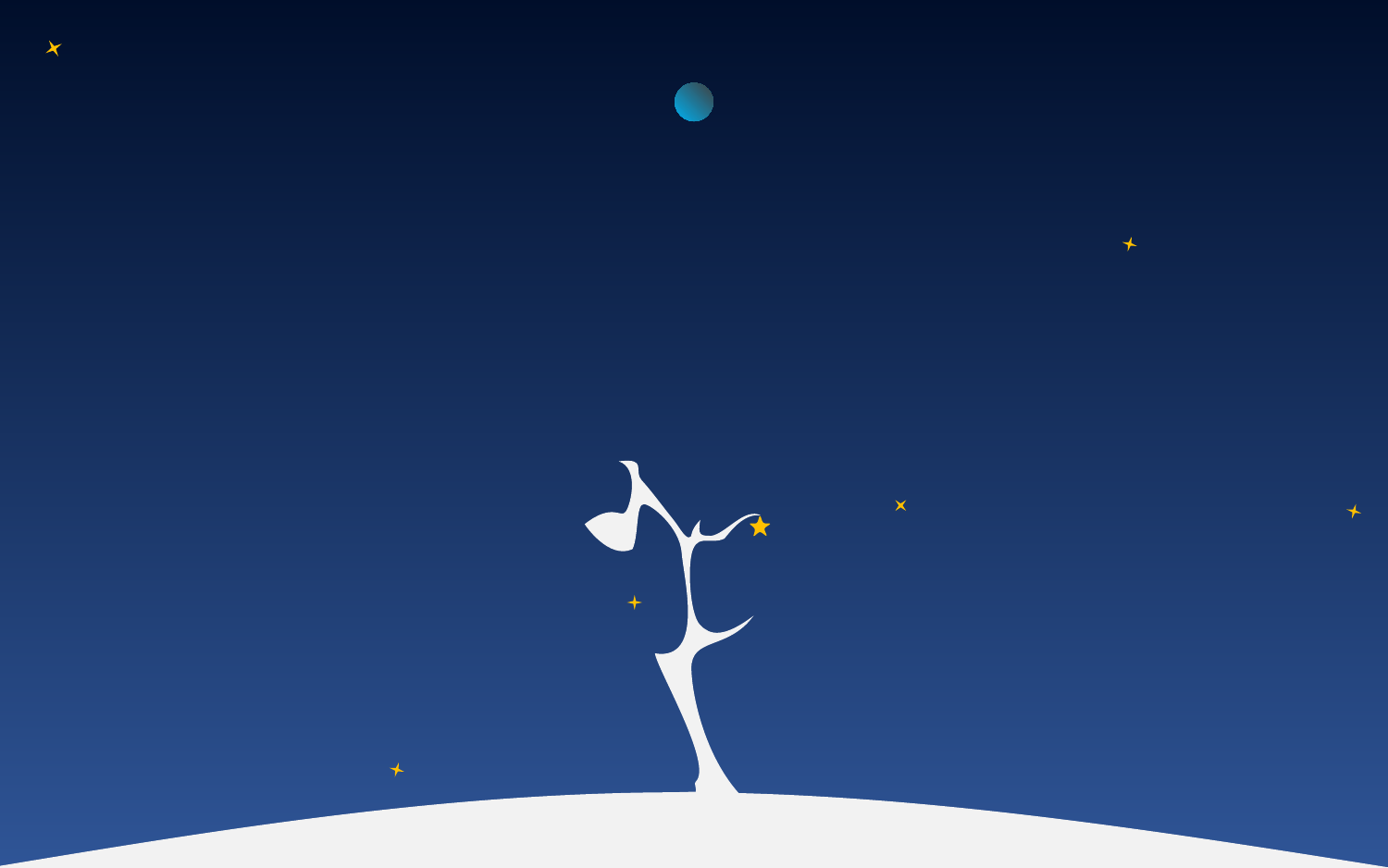

모바일 프로그래밍, 최종 프로젝트
# “그대 안의 블루”
화학과 1612759 양현지